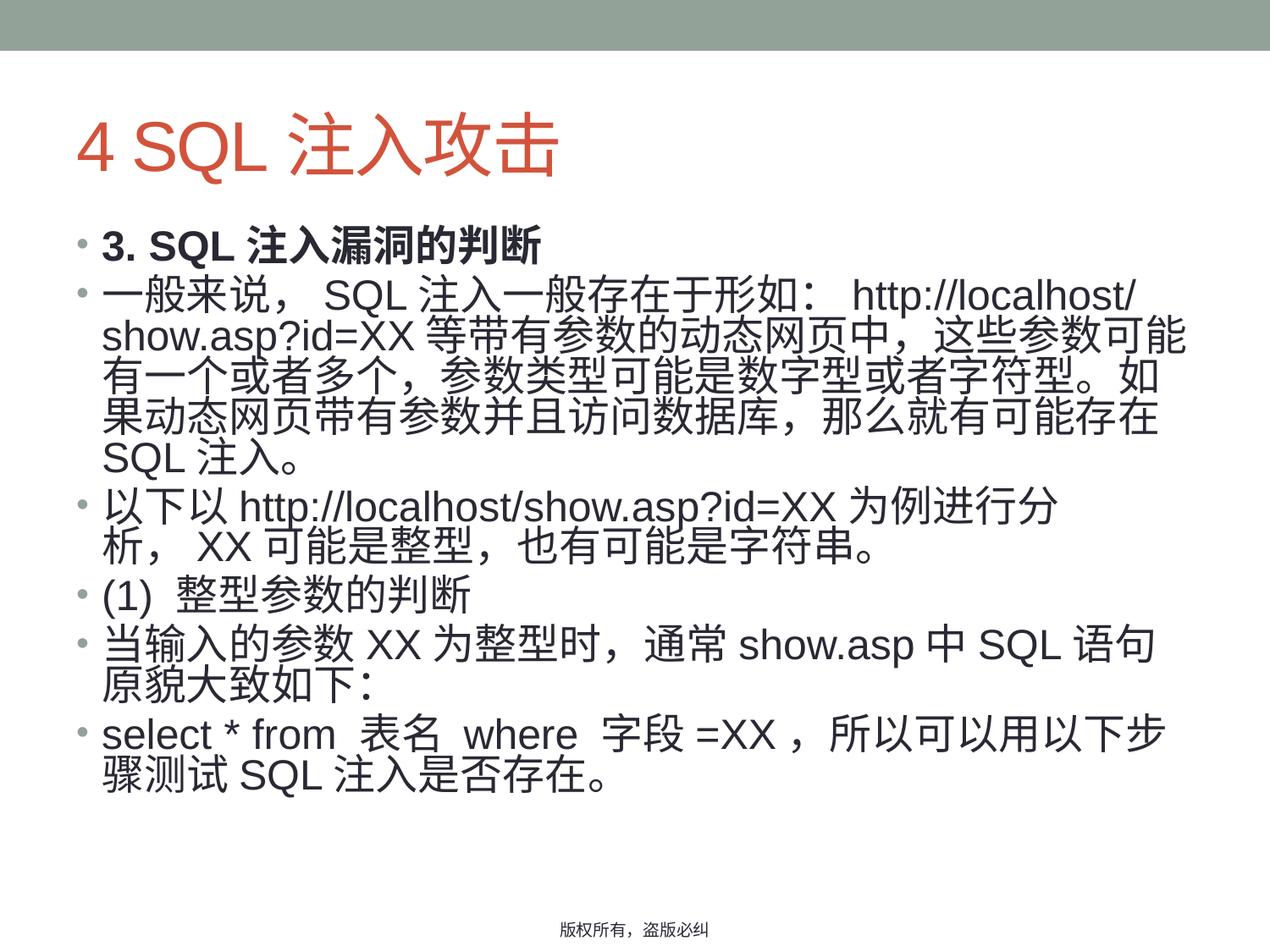

# 4 SQL注入攻击
3. SQL注入漏洞的判断
一般来说，SQL注入一般存在于形如：http://localhost/show.asp?id=XX等带有参数的动态网页中，这些参数可能有一个或者多个，参数类型可能是数字型或者字符型。如果动态网页带有参数并且访问数据库，那么就有可能存在SQL注入。
以下以http://localhost/show.asp?id=XX为例进行分析，XX可能是整型，也有可能是字符串。
(1) 整型参数的判断
当输入的参数XX为整型时，通常show.asp中SQL语句原貌大致如下：
select * from 表名 where 字段=XX，所以可以用以下步骤测试SQL注入是否存在。
版权所有，盗版必纠